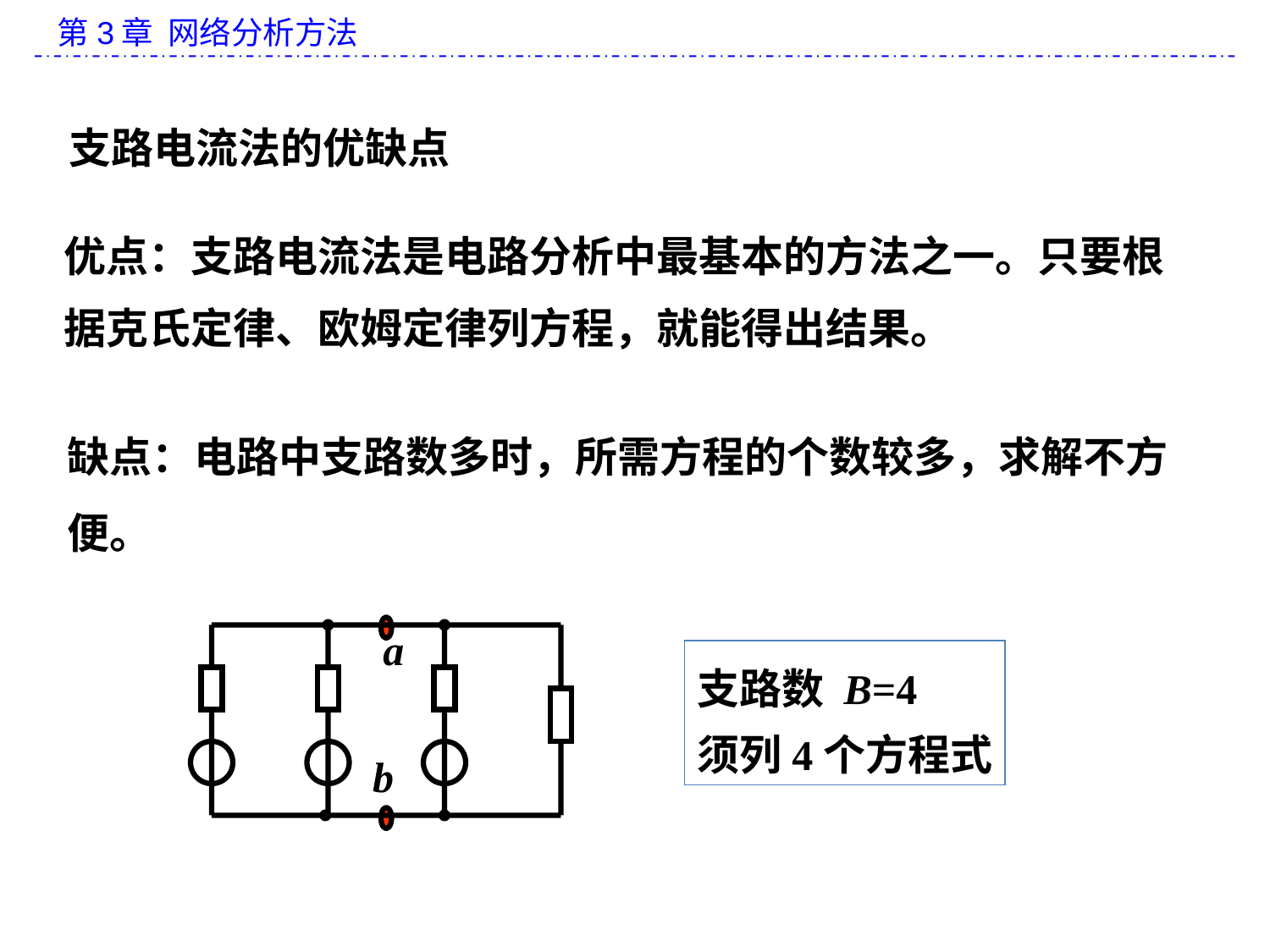

支路电流法的优缺点
优点：支路电流法是电路分析中最基本的方法之一。只要根据克氏定律、欧姆定律列方程，就能得出结果。
缺点：电路中支路数多时，所需方程的个数较多，求解不方便。
a

b

支路数 B=4
须列4个方程式